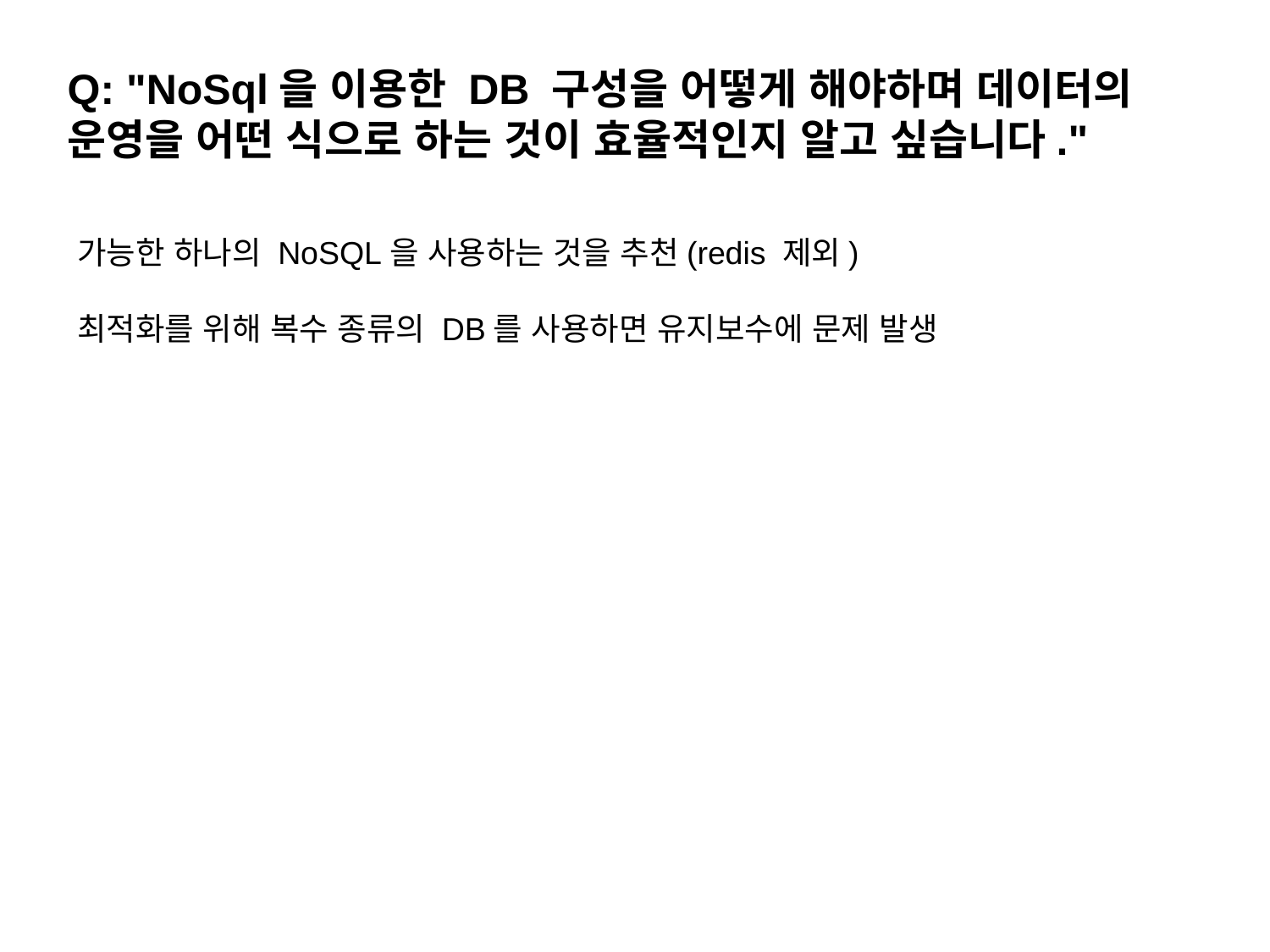

Q: "NoSql을 이용한 DB 구성을 어떻게 해야하며 데이터의 운영을 어떤 식으로 하는 것이 효율적인지 알고 싶습니다."
가능한 하나의 NoSQL을 사용하는 것을 추천(redis 제외)
최적화를 위해 복수 종류의 DB를 사용하면 유지보수에 문제 발생